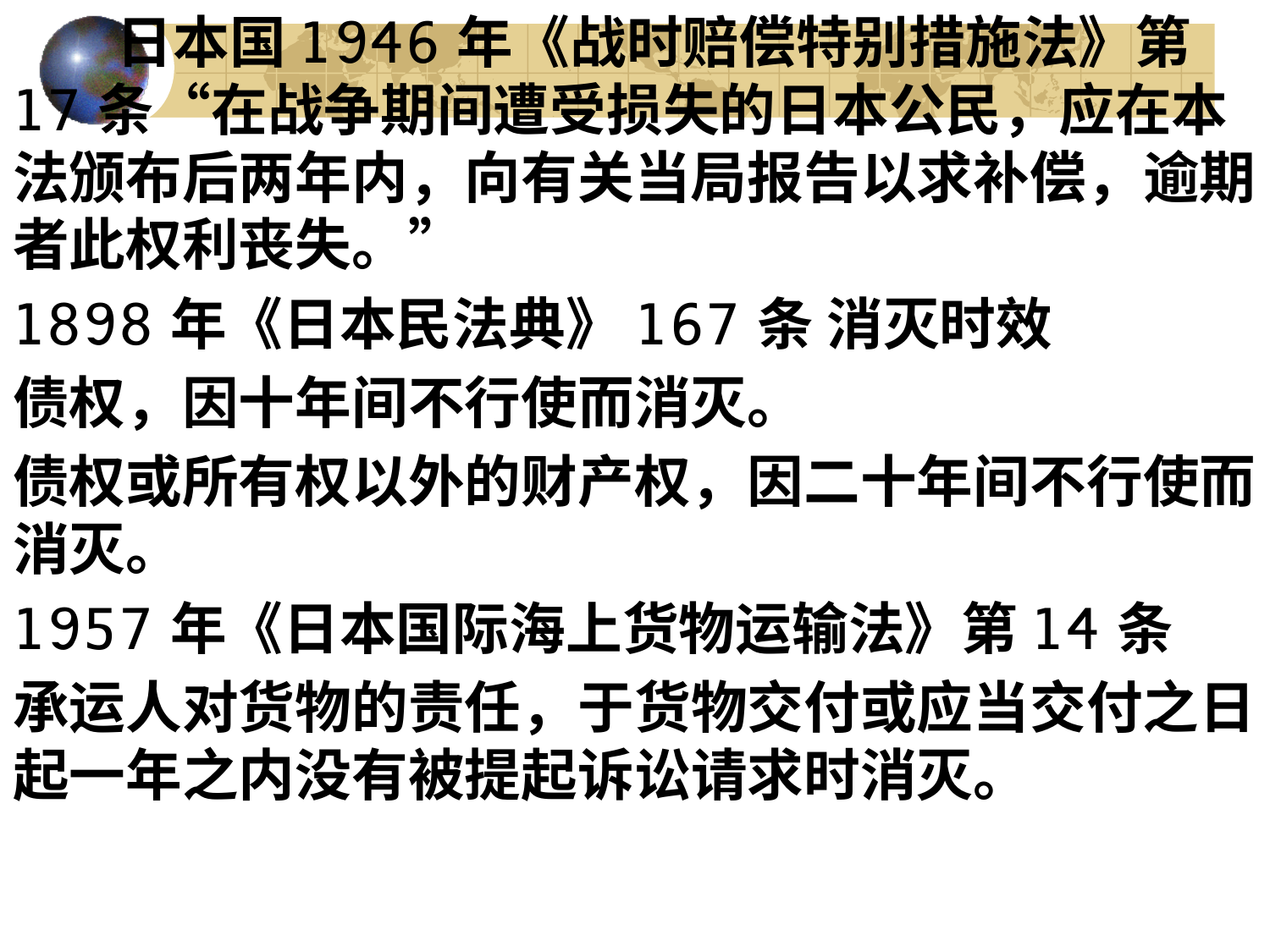

日本国1946年《战时赔偿特别措施法》第17条“在战争期间遭受损失的日本公民，应在本法颁布后两年内，向有关当局报告以求补偿，逾期者此权利丧失。”
1898年《日本民法典》167条 消灭时效
债权，因十年间不行使而消灭。
债权或所有权以外的财产权，因二十年间不行使而消灭。
1957年《日本国际海上货物运输法》第14条
承运人对货物的责任，于货物交付或应当交付之日起一年之内没有被提起诉讼请求时消灭。